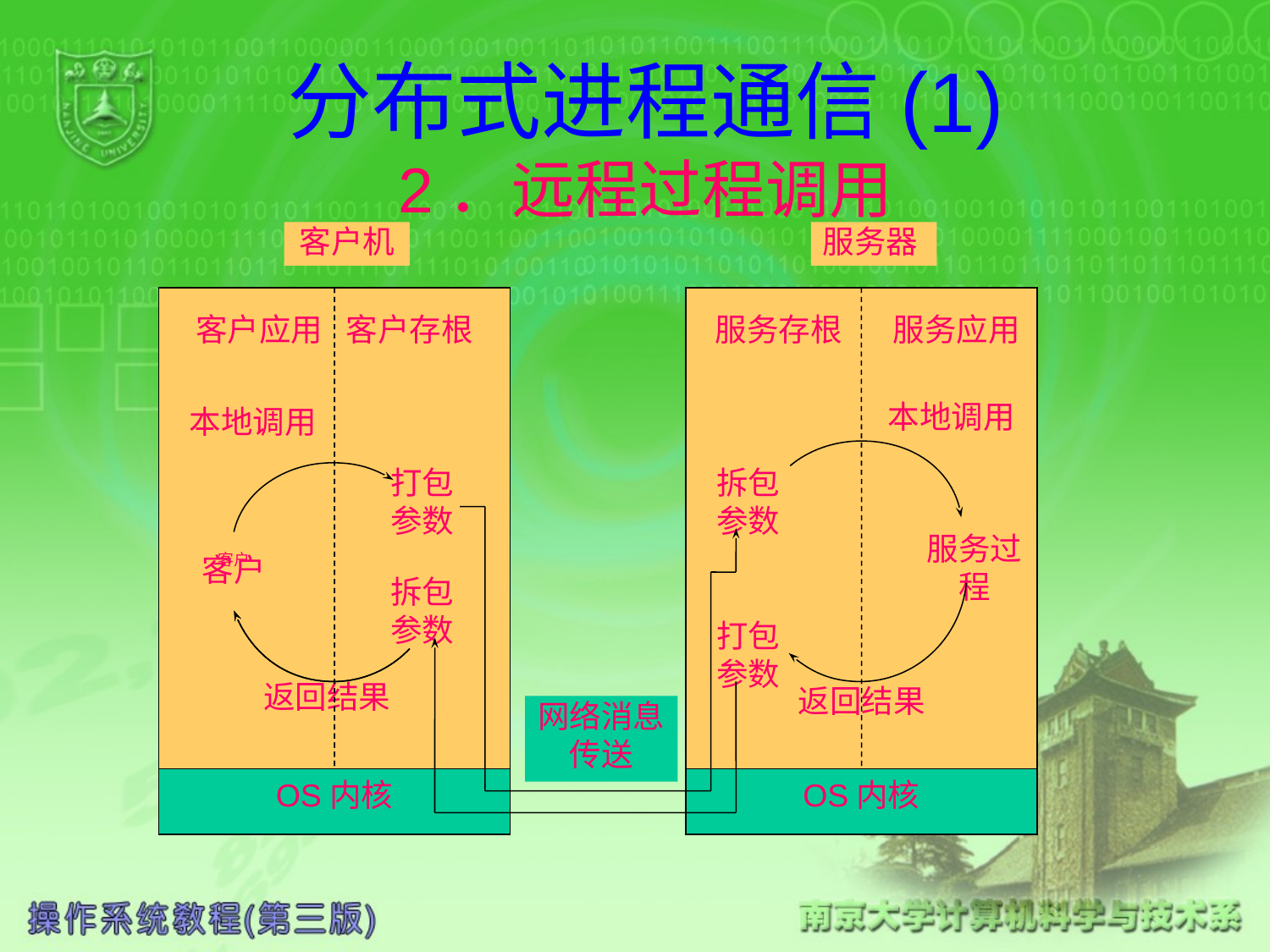

# 分布式进程通信(1) 2．远程过程调用

客户机
服务器

客户应用
客户存根
服务存根
服务应用
本地调用
本地调用

打包
参数
拆包
参数

服务过程
客户
客户

拆包
参数

打包
参数

返回结果

返回结果
网络消息传送
OS内核
OS内核
OS内核